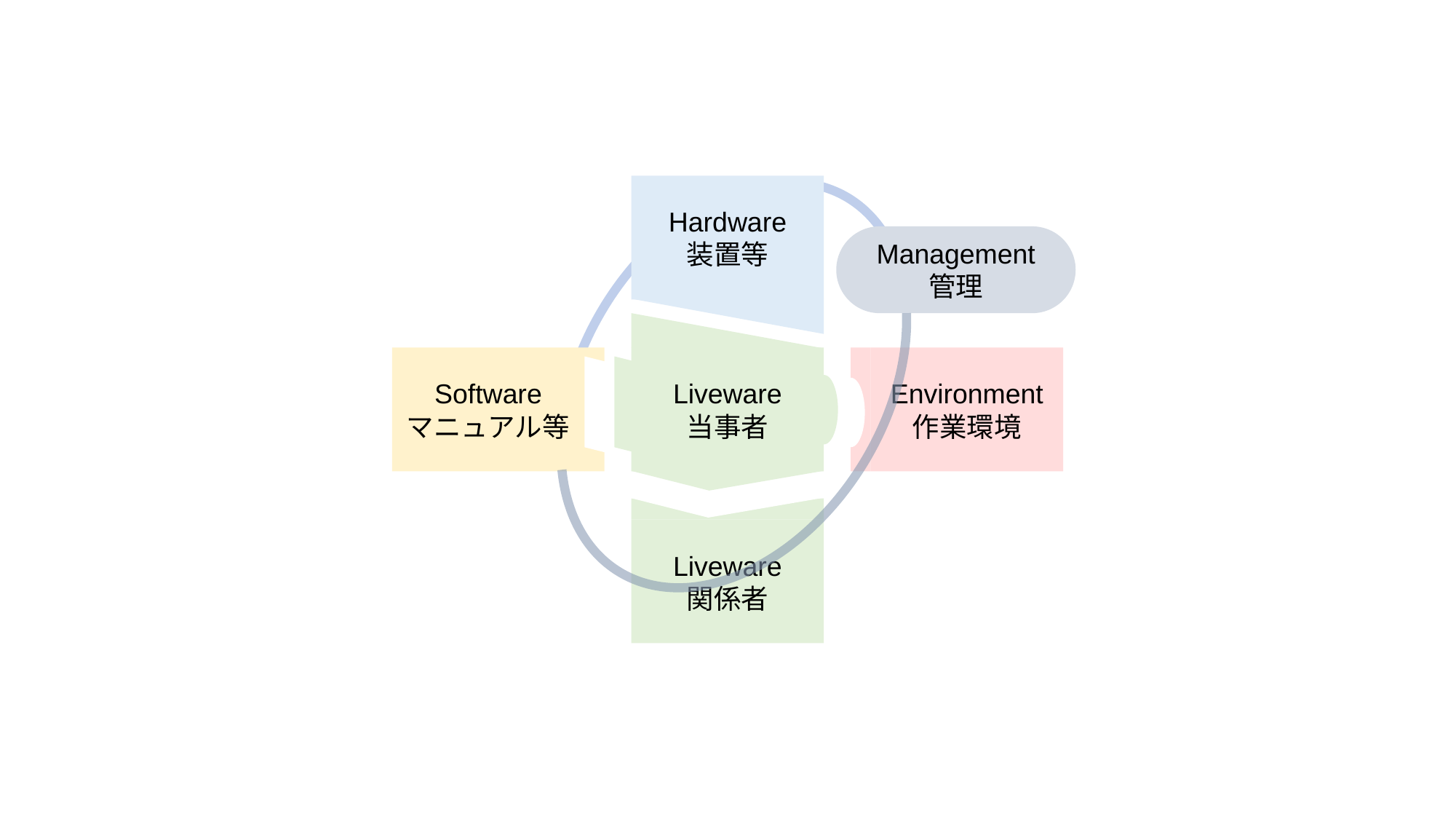

Hardware
装置等
Management
管理

Environment
作業環境
Software
マニュアル等
Liveware
当事者

Liveware
関係者